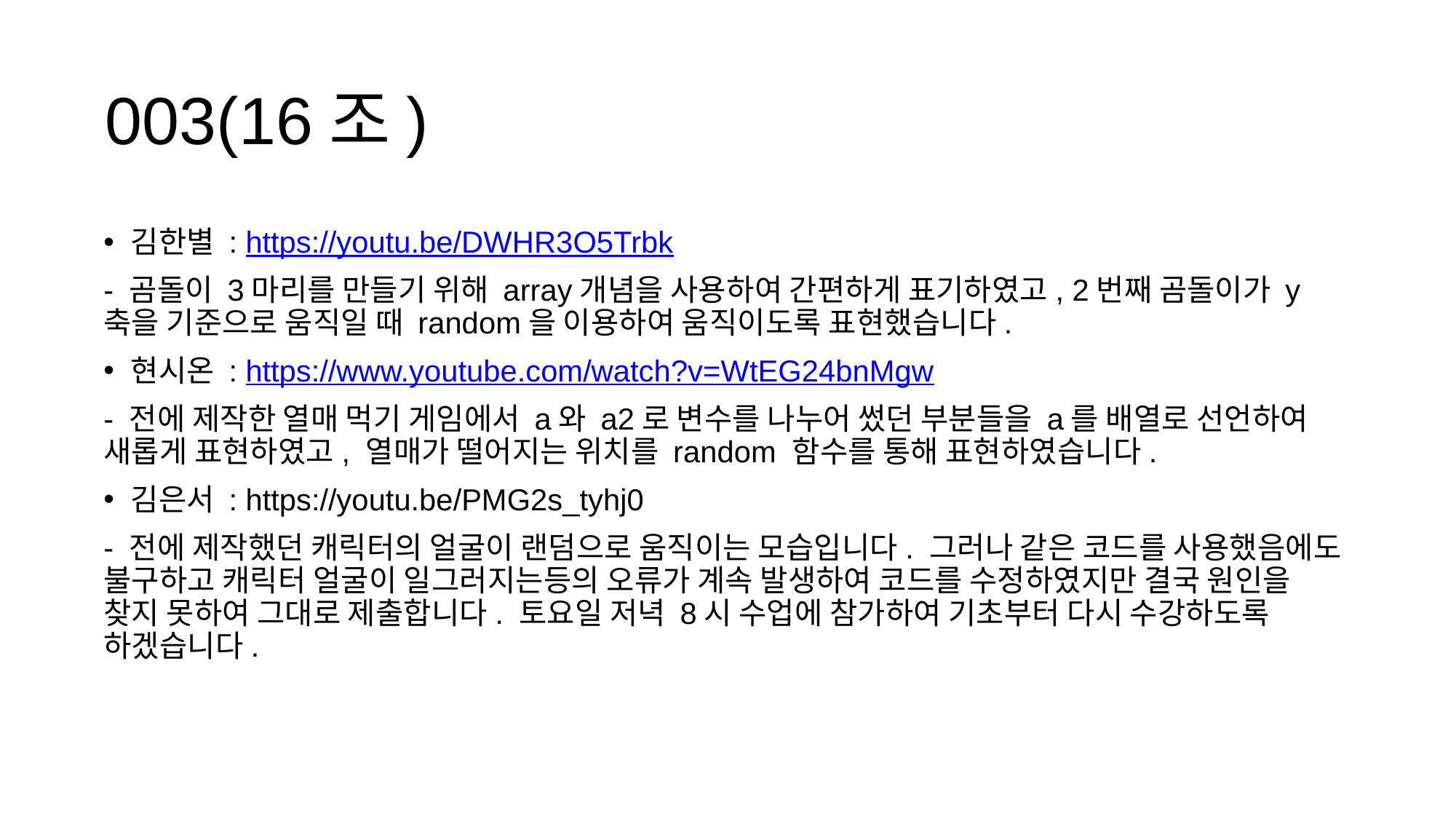

# 003(16조)
김한별 : https://youtu.be/DWHR3O5Trbk
- 곰돌이 3마리를 만들기 위해 array개념을 사용하여 간편하게 표기하였고, 2번째 곰돌이가 y축을 기준으로 움직일 때 random을 이용하여 움직이도록 표현했습니다.
현시온 : https://www.youtube.com/watch?v=WtEG24bnMgw
- 전에 제작한 열매 먹기 게임에서 a와 a2로 변수를 나누어 썼던 부분들을 a를 배열로 선언하여 새롭게 표현하였고, 열매가 떨어지는 위치를 random 함수를 통해 표현하였습니다.
김은서 : https://youtu.be/PMG2s_tyhj0
- 전에 제작했던 캐릭터의 얼굴이 랜덤으로 움직이는 모습입니다. 그러나 같은 코드를 사용했음에도 불구하고 캐릭터 얼굴이 일그러지는등의 오류가 계속 발생하여 코드를 수정하였지만 결국 원인을 찾지 못하여 그대로 제출합니다. 토요일 저녁 8시 수업에 참가하여 기초부터 다시 수강하도록 하겠습니다.